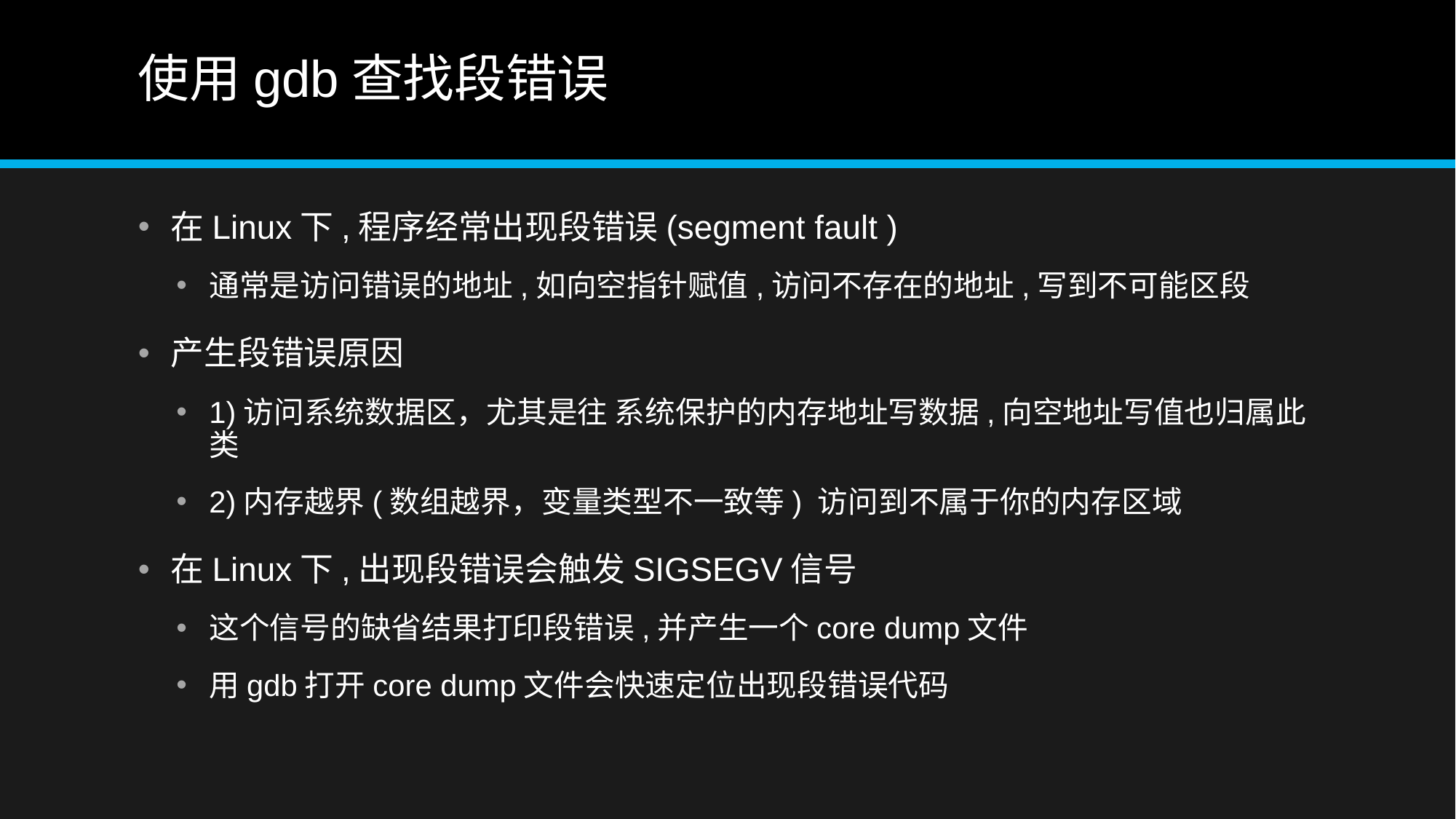

# 使用gdb查找段错误
在Linux下,程序经常出现段错误(segment fault )
通常是访问错误的地址,如向空指针赋值,访问不存在的地址,写到不可能区段
产生段错误原因
1)访问系统数据区，尤其是往 系统保护的内存地址写数据,向空地址写值也归属此类
2)内存越界(数组越界，变量类型不一致等) 访问到不属于你的内存区域
在Linux下,出现段错误会触发SIGSEGV信号
这个信号的缺省结果打印段错误,并产生一个core dump文件
用gdb打开core dump文件会快速定位出现段错误代码